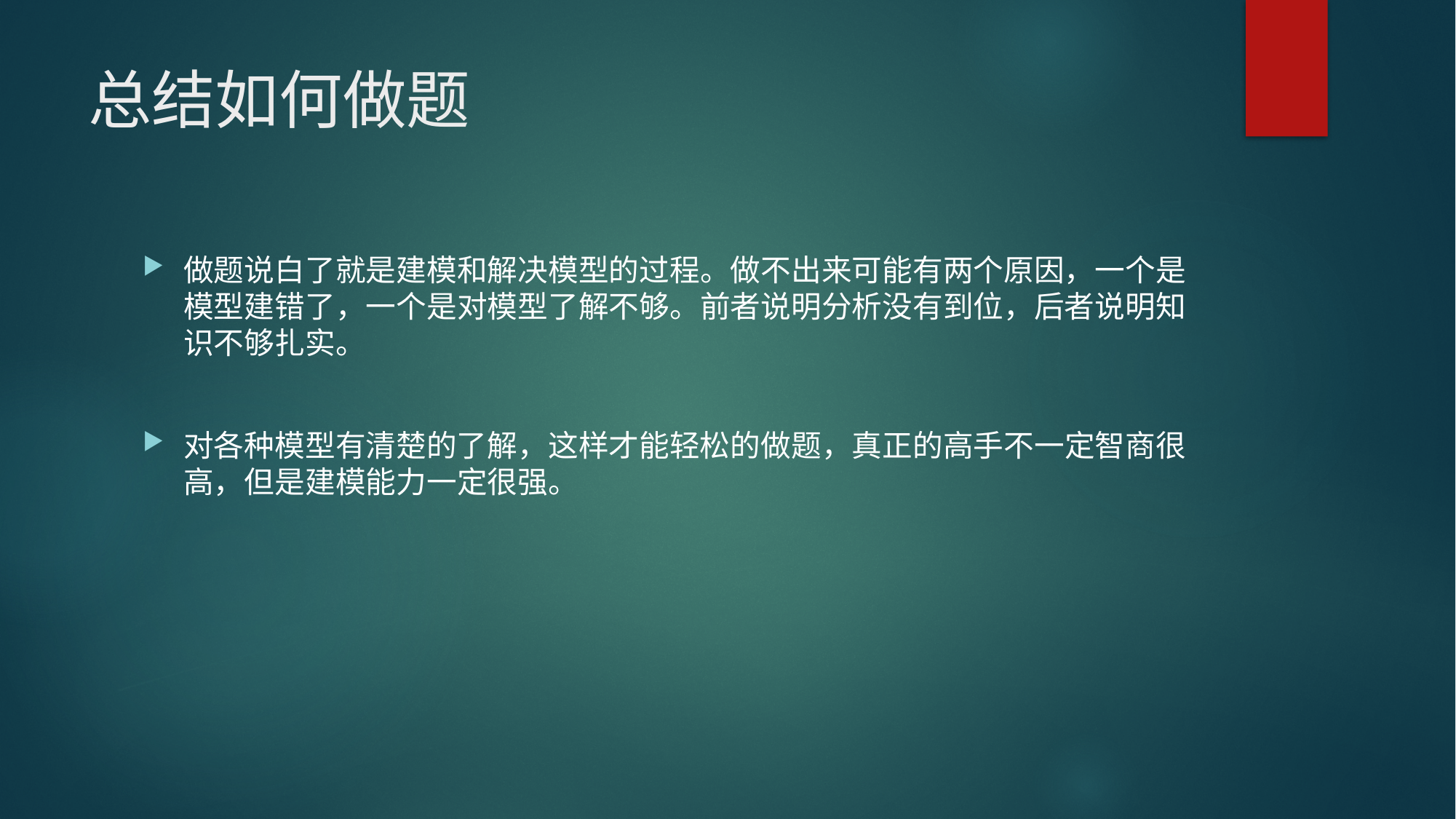

# 总结如何做题
做题说白了就是建模和解决模型的过程。做不出来可能有两个原因，一个是模型建错了，一个是对模型了解不够。前者说明分析没有到位，后者说明知识不够扎实。

对各种模型有清楚的了解，这样才能轻松的做题，真正的高手不一定智商很高，但是建模能力一定很强。